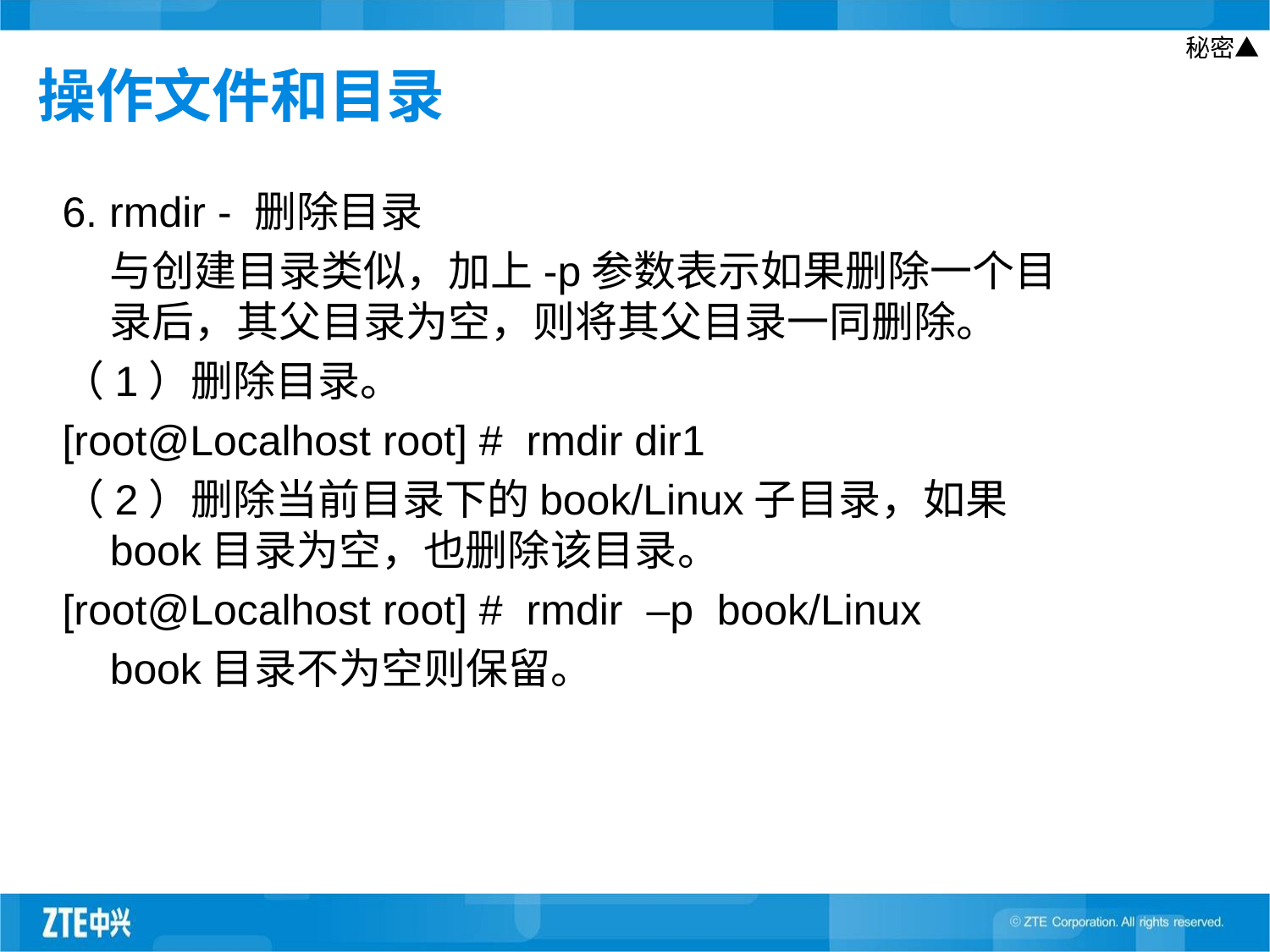

# 操作文件和目录
6. rmdir - 删除目录
	与创建目录类似，加上-p参数表示如果删除一个目录后，其父目录为空，则将其父目录一同删除。
（1）删除目录。
[root@Localhost root] #  rmdir dir1
（2）删除当前目录下的book/Linux子目录，如果book目录为空，也删除该目录。
[root@Localhost root] #  rmdir  –p  book/Linux
	book目录不为空则保留。